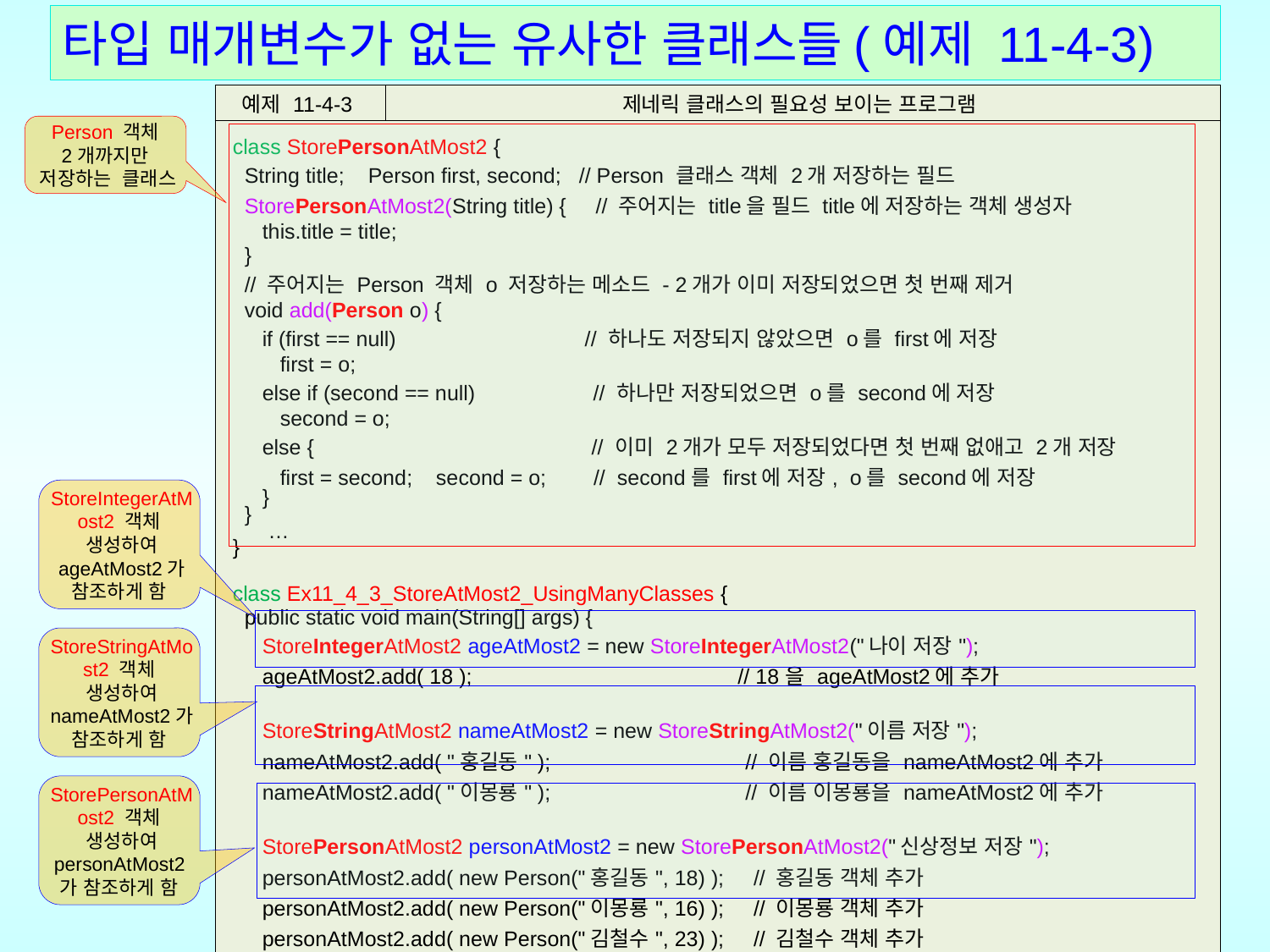

# 타입 매개변수가 없는 유사한 클래스들(예제 11-4-3)
| 예제 11-4-3 | 제네릭 클래스의 필요성 보이는 프로그램 |
| --- | --- |
| class StorePersonAtMost2 { String title; Person first, second; // Person 클래스 객체 2개 저장하는 필드 StorePersonAtMost2(String title) { // 주어지는 title을 필드 title에 저장하는 객체 생성자 this.title = title; } // 주어지는 Person 객체 o 저장하는 메소드 - 2개가 이미 저장되었으면 첫 번째 제거 void add(Person o) { if (first == null) // 하나도 저장되지 않았으면 o를 first에 저장 first = o; else if (second == null) // 하나만 저장되었으면 o를 second에 저장 second = o; else { // 이미 2개가 모두 저장되었다면 첫 번째 없애고 2개 저장 first = second; second = o; // second를 first에 저장, o를 second에 저장 } } … } class Ex11\_4\_3\_StoreAtMost2\_UsingManyClasses { public static void main(String[] args) { StoreIntegerAtMost2 ageAtMost2 = new StoreIntegerAtMost2("나이 저장"); ageAtMost2.add( 18 ); // 18을 ageAtMost2에 추가 StoreStringAtMost2 nameAtMost2 = new StoreStringAtMost2("이름 저장"); nameAtMost2.add( "홍길동" ); // 이름 홍길동을 nameAtMost2에 추가 nameAtMost2.add( "이몽룡" ); // 이름 이몽룡을 nameAtMost2에 추가 StorePersonAtMost2 personAtMost2 = new StorePersonAtMost2("신상정보 저장"); personAtMost2.add( new Person("홍길동", 18) ); // 홍길동 객체 추가 personAtMost2.add( new Person("이몽룡", 16) ); // 이몽룡 객체 추가 personAtMost2.add( new Person("김철수", 23) ); // 김철수 객체 추가 } } |  |
Person 객체
2개까지만
저장하는  클래스

StoreIntegerAtMost2 객체
생성하여 ageAtMost2가 참조하게 함

StoreStringAtMost2 객체
생성하여 nameAtMost2가 참조하게 함

StorePersonAtMost2 객체
생성하여 personAtMost2가 참조하게 함